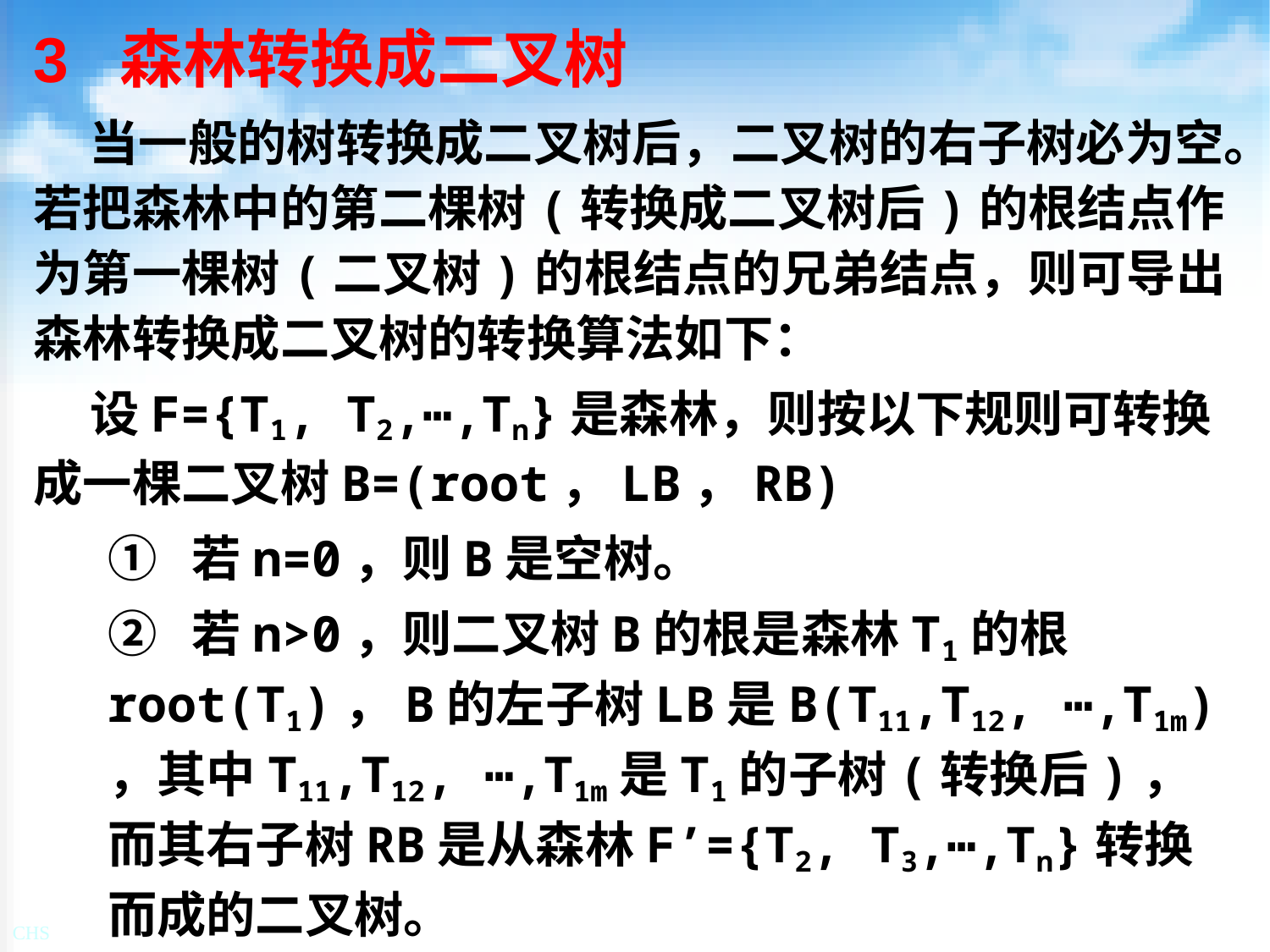

3  森林转换成二叉树
    当一般的树转换成二叉树后，二叉树的右子树必为空。若把森林中的第二棵树(转换成二叉树后)的根结点作为第一棵树(二叉树)的根结点的兄弟结点，则可导出森林转换成二叉树的转换算法如下：
    设F={T1, T2,⋯,Tn}是森林，则按以下规则可转换成一棵二叉树B=(root，LB，RB)
①  若n=0，则B是空树。
②  若n>0，则二叉树B的根是森林T1的根root(T1)，B的左子树LB是B(T11,T12, ⋯,T1m) ，其中T11,T12, ⋯,T1m是T1的子树(转换后)，而其右子树RB是从森林F’={T2, T3,⋯,Tn}转换而成的二叉树。